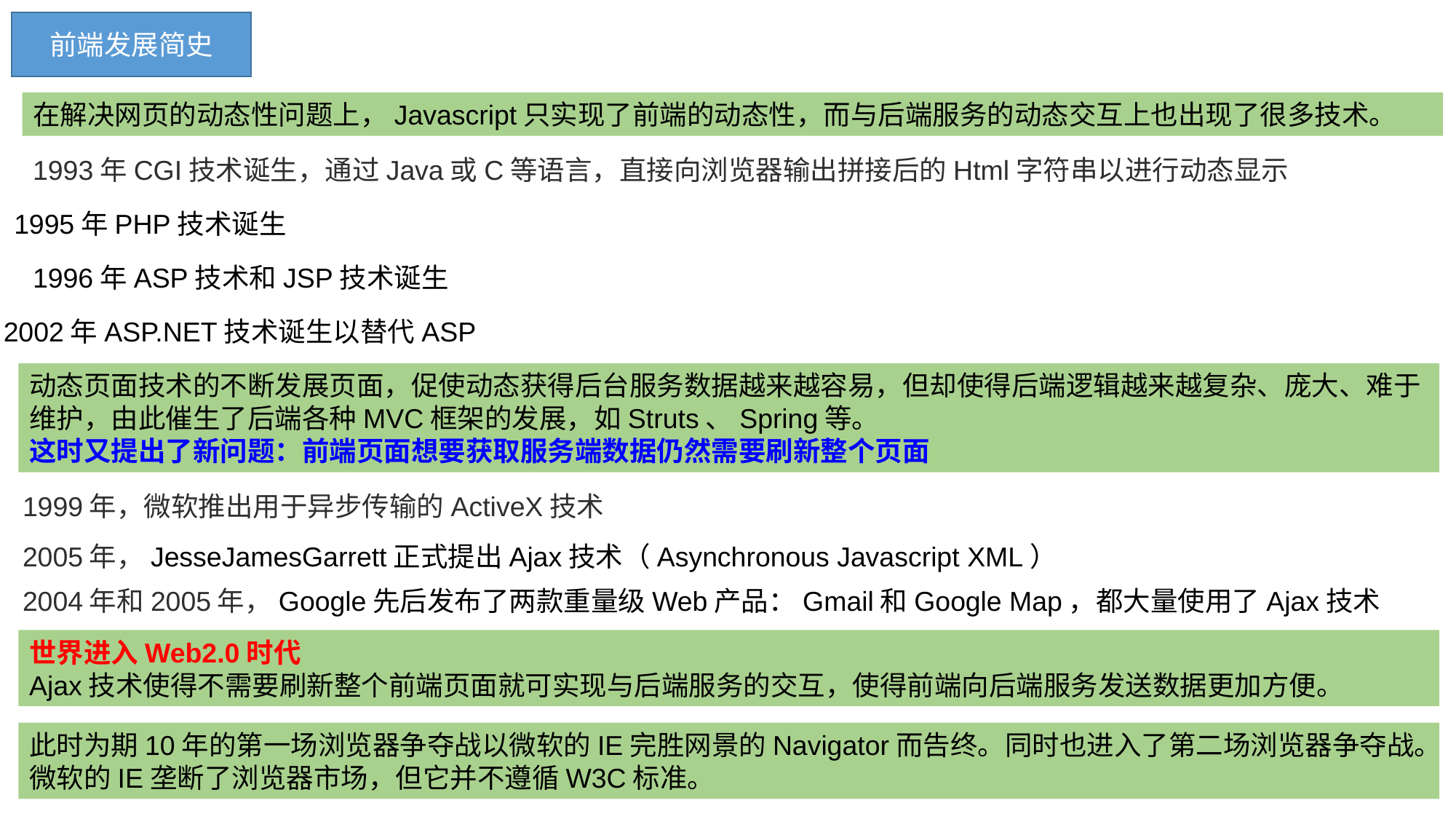

前端发展简史
在解决网页的动态性问题上，Javascript只实现了前端的动态性，而与后端服务的动态交互上也出现了很多技术。
1993年CGI技术诞生，通过Java或C等语言，直接向浏览器输出拼接后的Html字符串以进行动态显示
1995年PHP技术诞生
1996年ASP技术和JSP技术诞生
2002年ASP.NET技术诞生以替代ASP
动态页面技术的不断发展页面，促使动态获得后台服务数据越来越容易，但却使得后端逻辑越来越复杂、庞大、难于维护，由此催生了后端各种MVC框架的发展，如Struts、Spring等。
这时又提出了新问题：前端页面想要获取服务端数据仍然需要刷新整个页面
1999年，微软推出用于异步传输的ActiveX技术
2005年，JesseJamesGarrett正式提出Ajax技术（Asynchronous Javascript XML）
2004年和2005年，Google先后发布了两款重量级Web产品：Gmail和Google Map，都大量使用了Ajax技术
世界进入Web2.0时代
Ajax技术使得不需要刷新整个前端页面就可实现与后端服务的交互，使得前端向后端服务发送数据更加方便。
此时为期10年的第一场浏览器争夺战以微软的IE完胜网景的Navigator而告终。同时也进入了第二场浏览器争夺战。
微软的IE垄断了浏览器市场，但它并不遵循W3C标准。